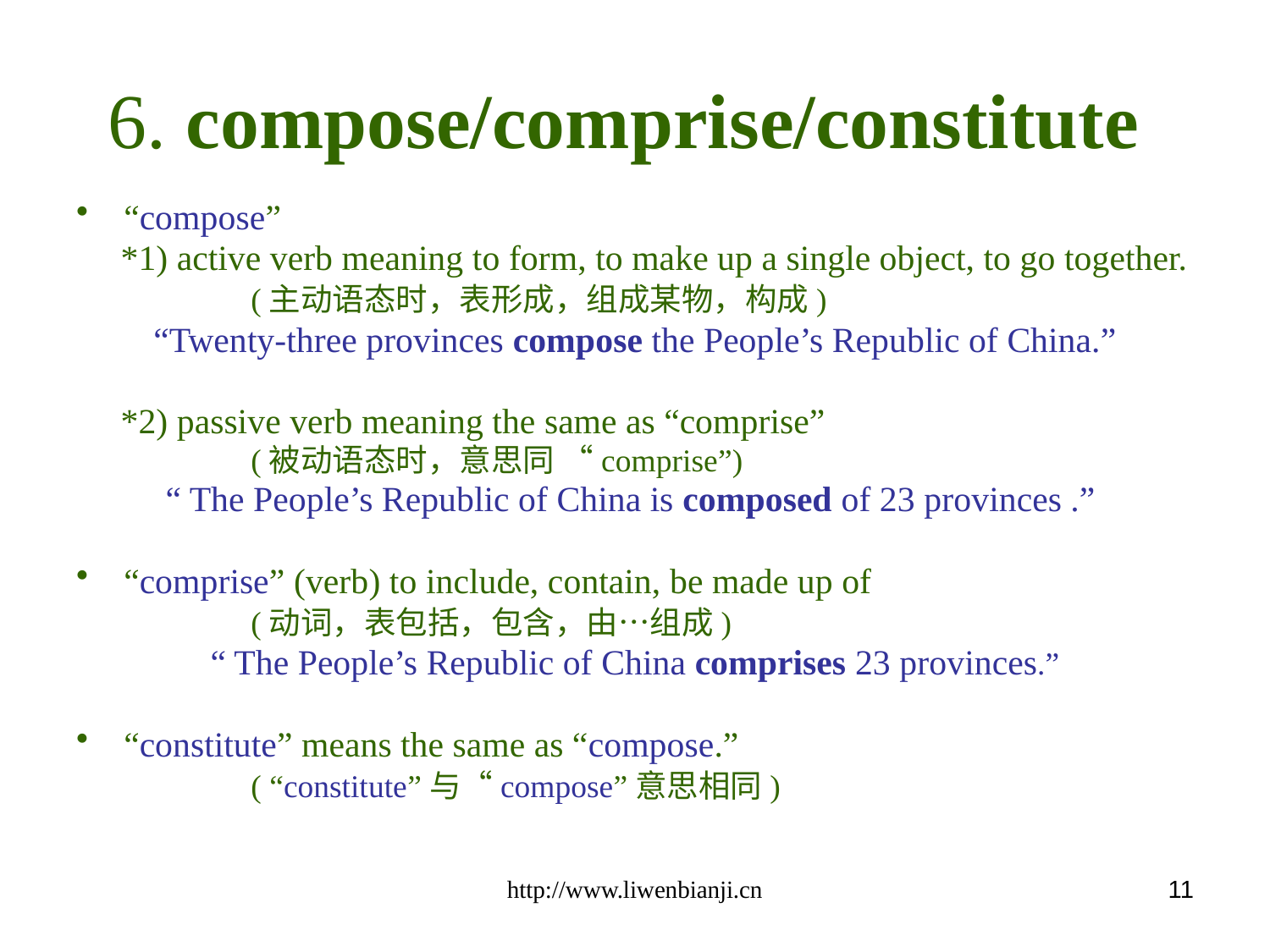

# 6. compose/comprise/constitute
“compose”
     *1) active verb meaning to form, to make up a single object, to go together.
 		(主动语态时，表形成，组成某物，构成)
“Twenty-three provinces compose the People’s Republic of China.”

     *2) passive verb meaning the same as “comprise”
		(被动语态时，意思同 “comprise”)
“ The People’s Republic of China is composed of 23 provinces .”

“comprise” (verb) to include, contain, be made up of
		(动词，表包括，包含，由…组成)
“ The People’s Republic of China comprises 23 provinces.”

“constitute” means the same as “compose.”
		( “constitute”与“compose”意思相同)
http://www.liwenbianji.cn
11